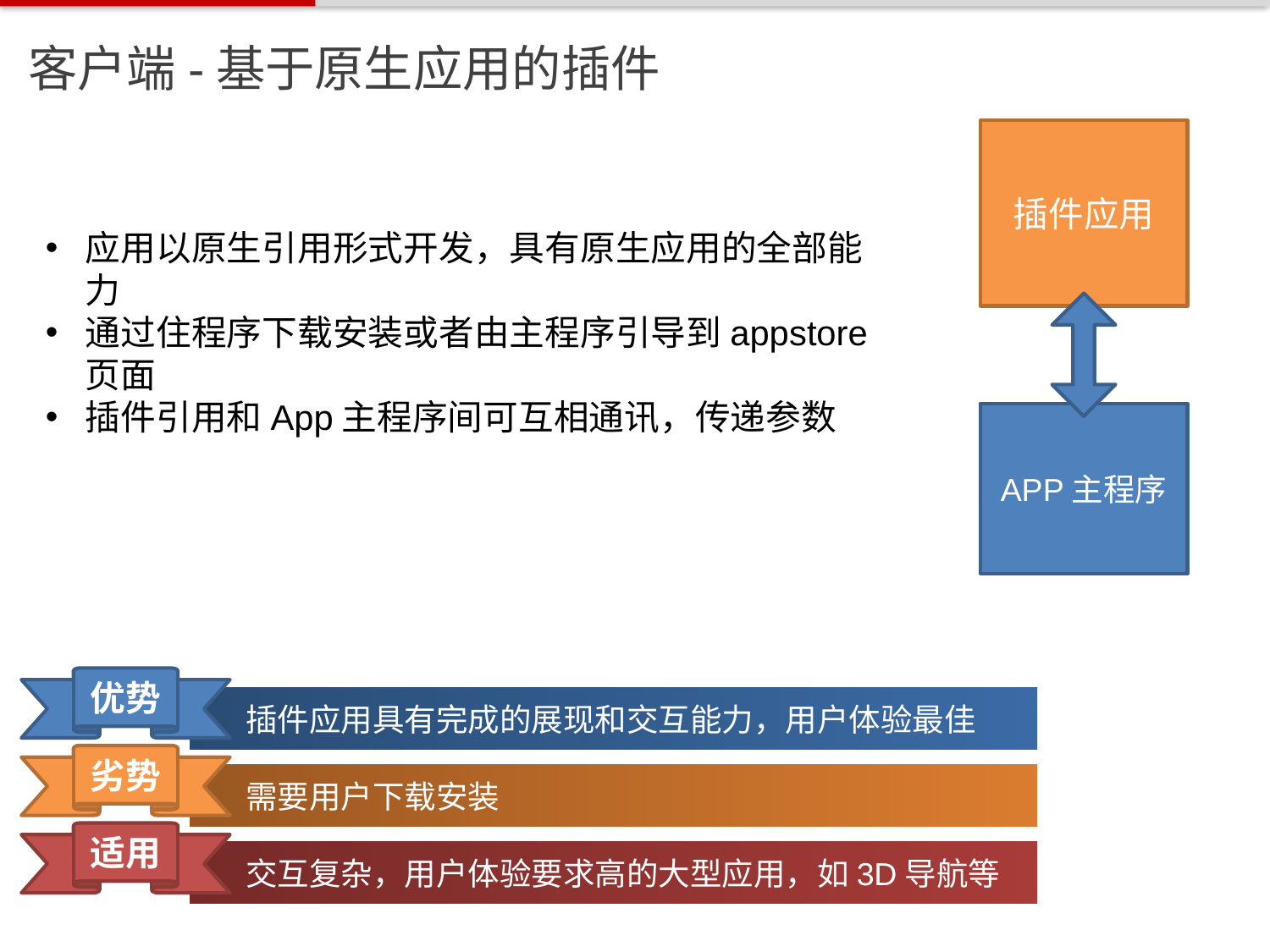

客户端-基于原生应用的插件
插件应用
应用以原生引用形式开发，具有原生应用的全部能力
通过住程序下载安装或者由主程序引导到appstore页面
插件引用和App主程序间可互相通讯，传递参数

APP主程序
优势
     插件应用具有完成的展现和交互能力，用户体验最佳
劣势
     需要用户下载安装
适用
     交互复杂，用户体验要求高的大型应用，如3D导航等